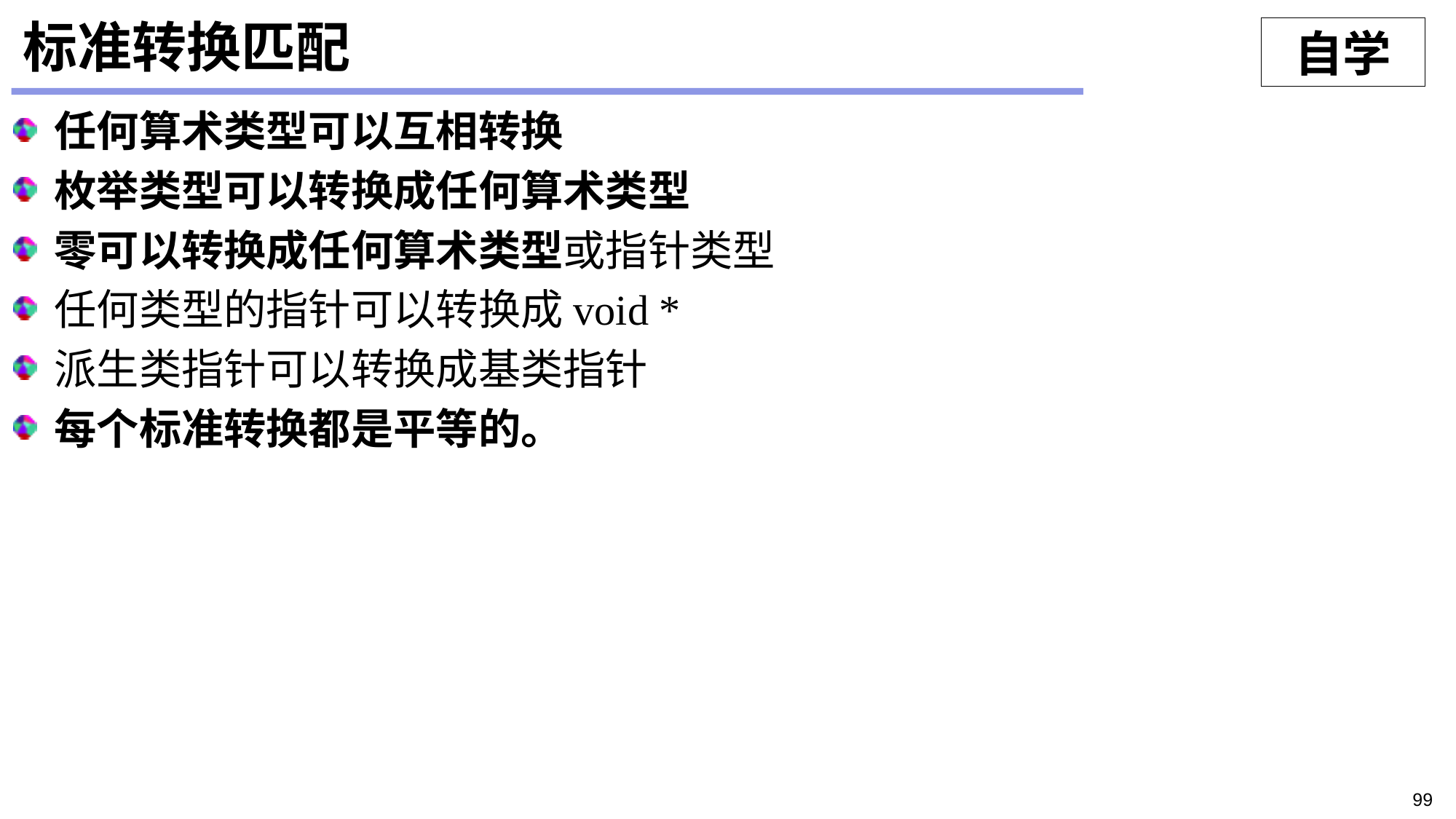

# 标准转换匹配
 自学
任何算术类型可以互相转换
枚举类型可以转换成任何算术类型
零可以转换成任何算术类型或指针类型
任何类型的指针可以转换成void *
派生类指针可以转换成基类指针
每个标准转换都是平等的。

99